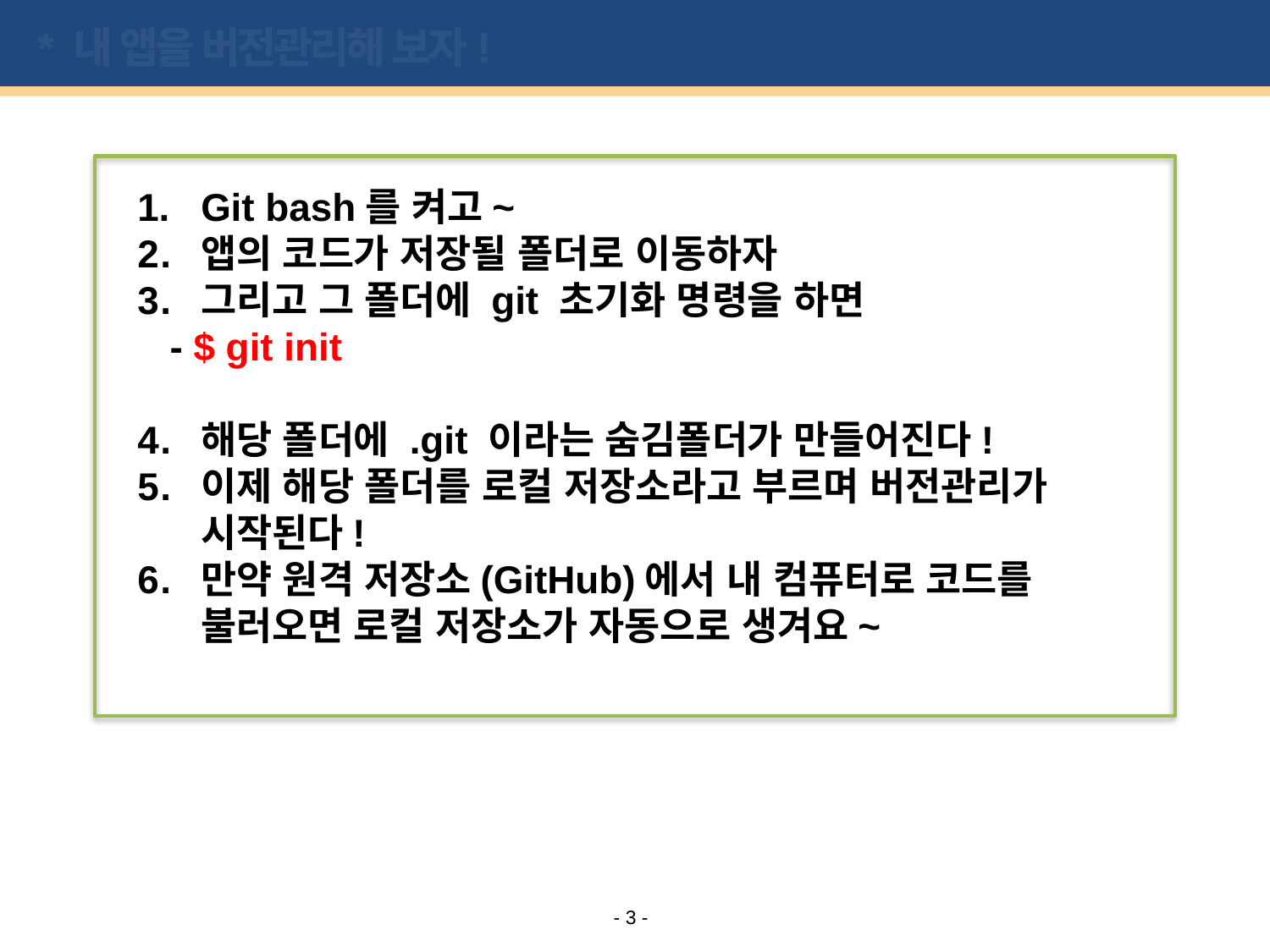

# * 내 앱을 버전관리해 보자!

Git bash를 켜고~
앱의 코드가 저장될 폴더로 이동하자
그리고 그 폴더에 git 초기화 명령을 하면
   - $ git init

해당 폴더에 .git 이라는 숨김폴더가 만들어진다!
이제 해당 폴더를 로컬 저장소라고 부르며 버전관리가 시작된다!
만약 원격 저장소(GitHub)에서 내 컴퓨터로 코드를 불러오면 로컬 저장소가 자동으로 생겨요~